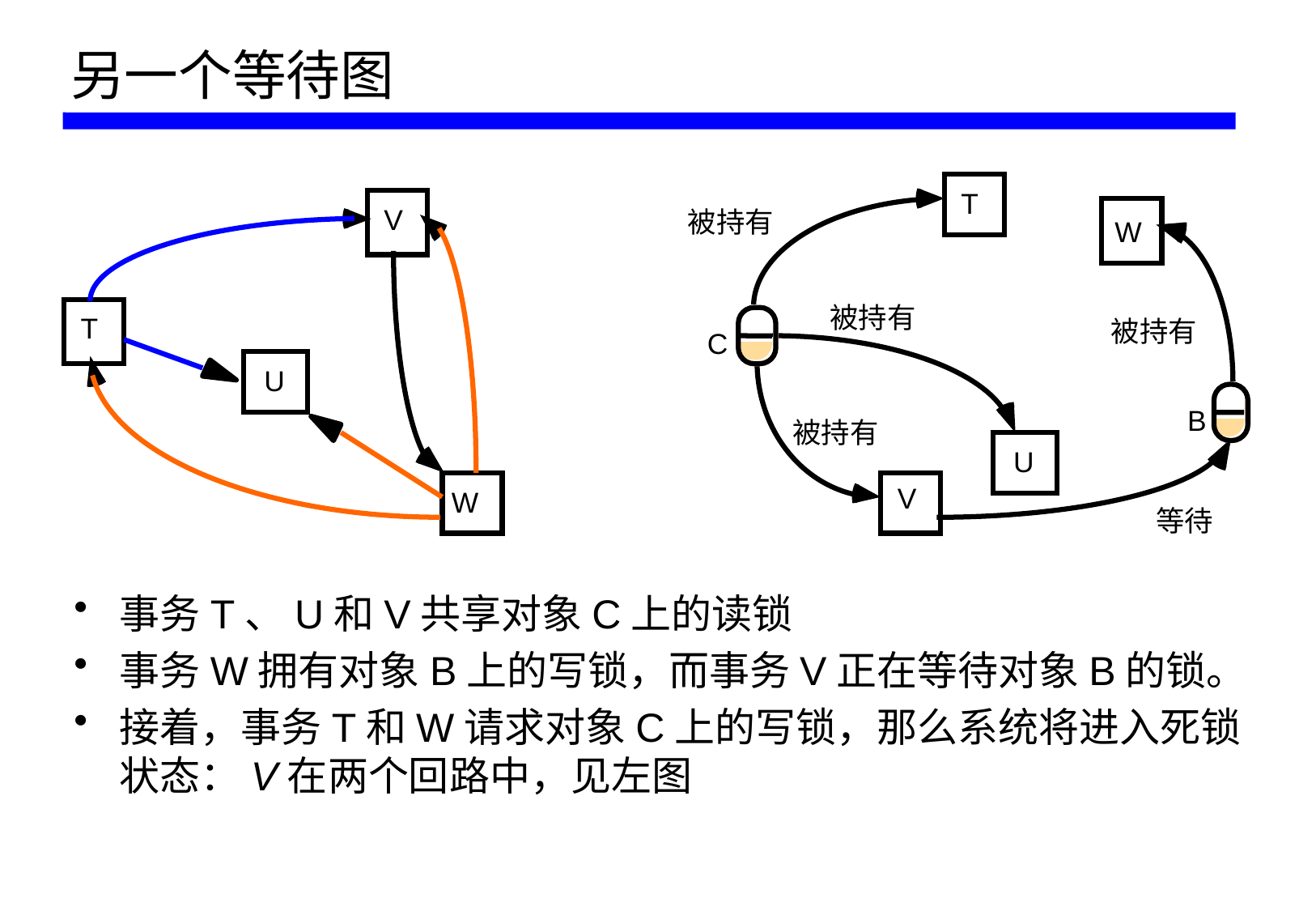

# 另一个等待图

T

V
被持有

W

被持有

T
被持有
C

U

B

被持有

U

V
W

等待
事务T、U和V共享对象C上的读锁
事务W拥有对象B上的写锁，而事务V正在等待对象B的锁。
接着，事务T和W请求对象C上的写锁，那么系统将进入死锁状态：V在两个回路中，见左图